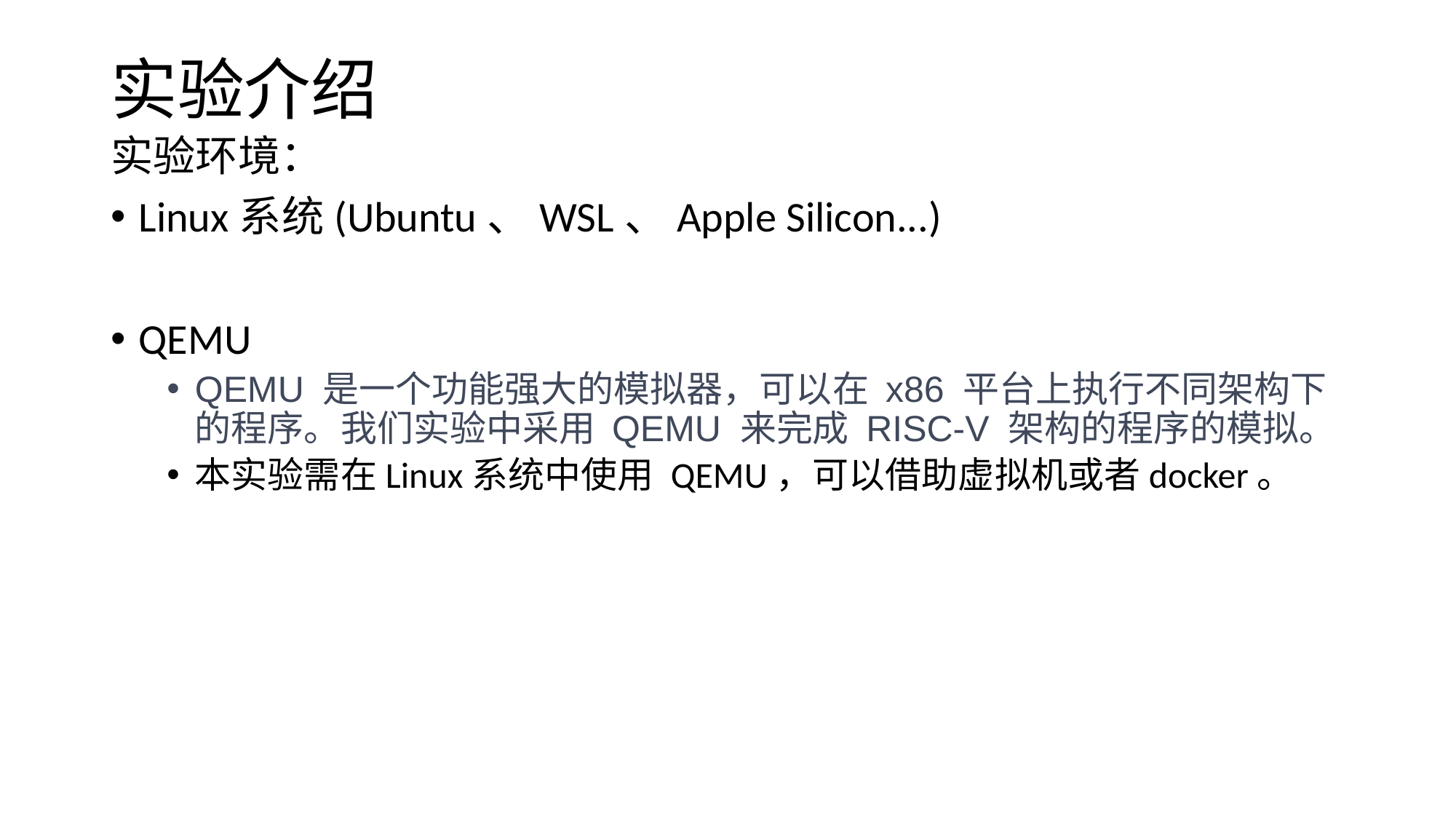

# 实验介绍
实验环境：
Linux系统(Ubuntu、WSL、Apple Silicon...)

QEMU
QEMU 是一个功能强大的模拟器，可以在 x86 平台上执行不同架构下的程序。我们实验中采用 QEMU 来完成 RISC-V 架构的程序的模拟。
本实验需在Linux系统中使用 QEMU，可以借助虚拟机或者docker。